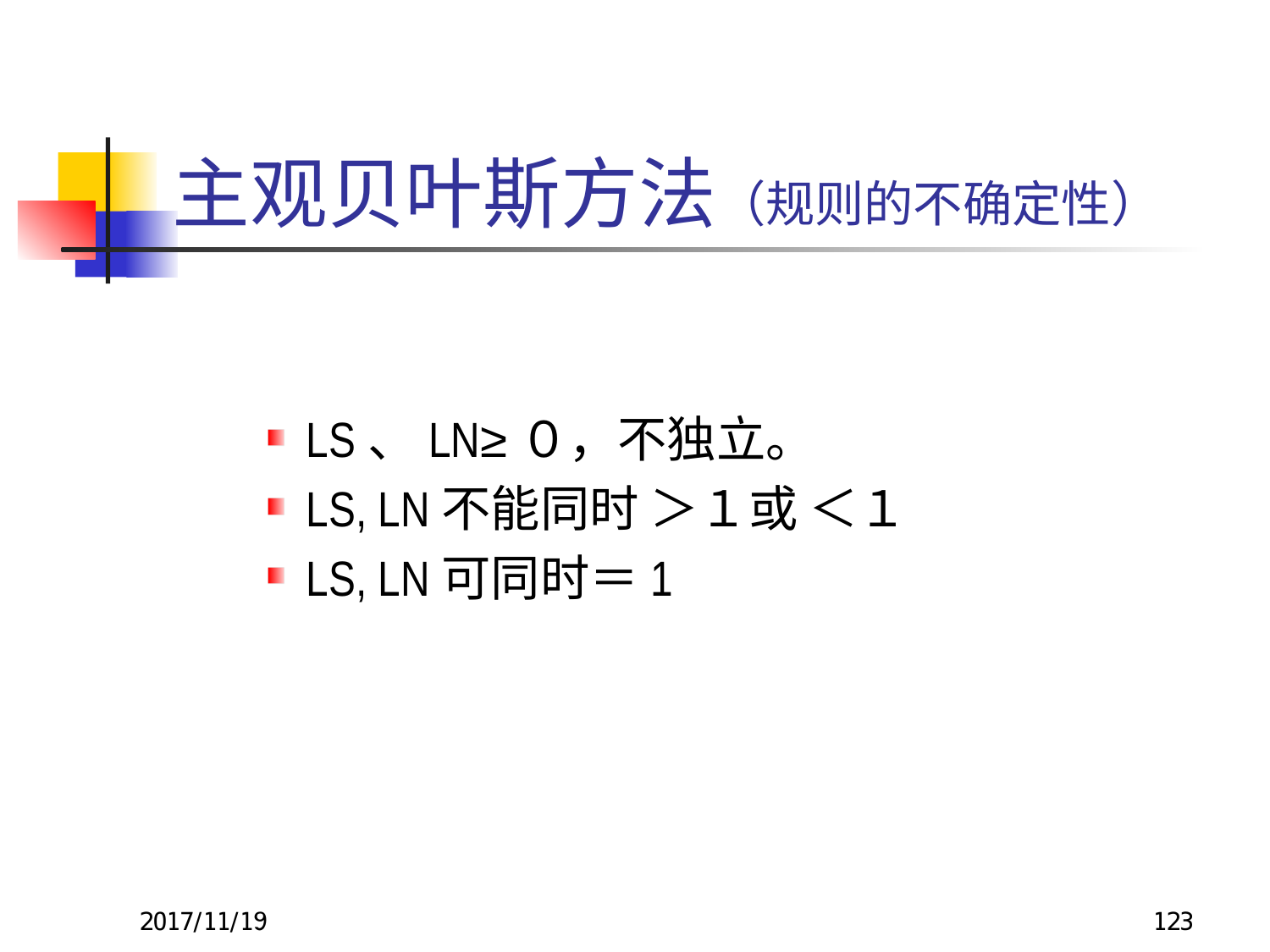

# 主观贝叶斯方法（规则的不确定性）
LS、LN≥０，不独立。
LS, LN不能同时 ＞１或 ＜１
LS, LN可同时＝1

2017/11/19
123